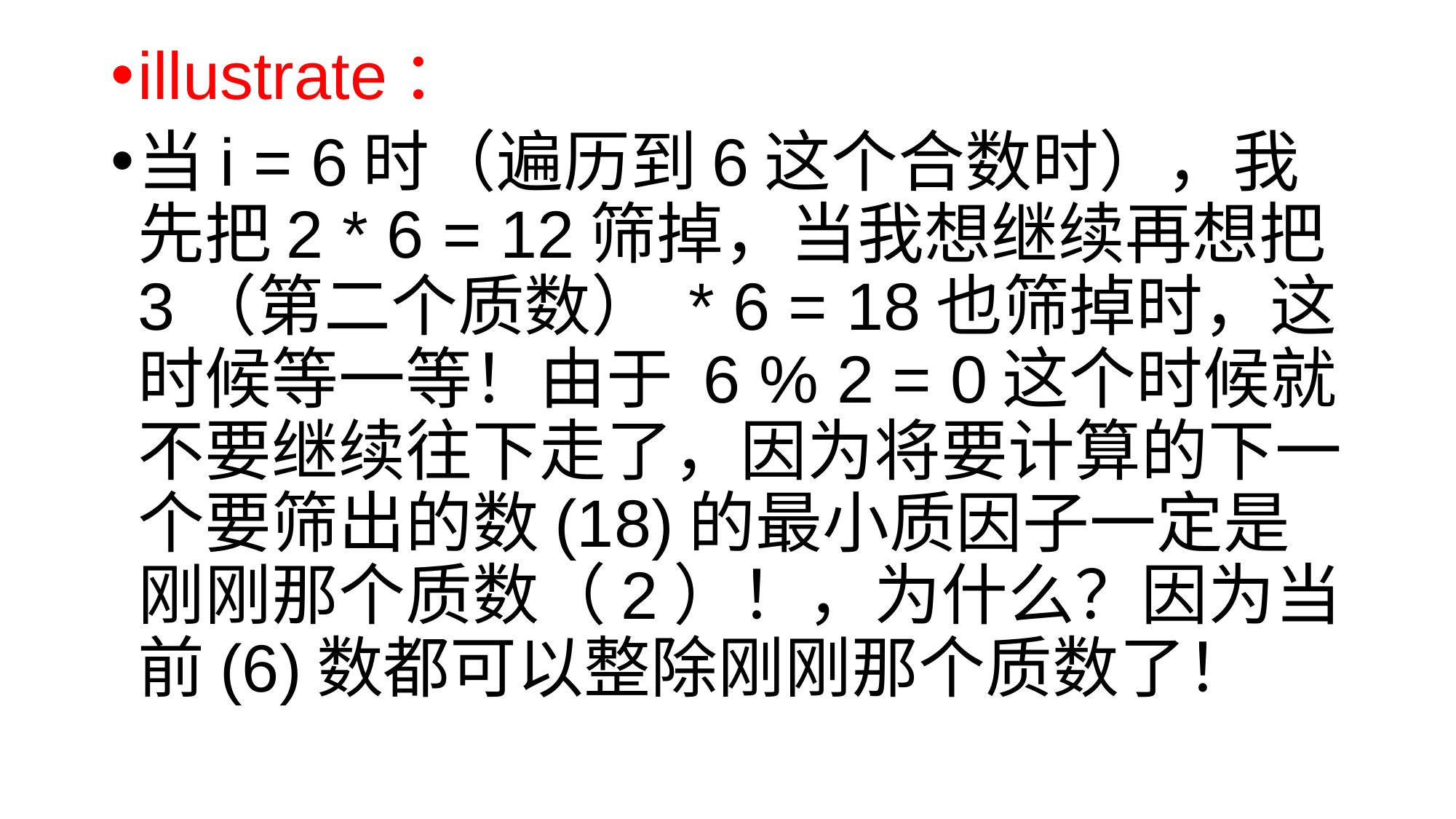

illustrate：
当i = 6时（遍历到6这个合数时），我先把2 * 6 = 12筛掉，当我想继续再想把3（第二个质数） * 6 = 18也筛掉时，这时候等一等！由于 6 % 2 = 0这个时候就不要继续往下走了，因为将要计算的下一个要筛出的数(18)的最小质因子一定是刚刚那个质数（2）！，为什么？因为当前(6)数都可以整除刚刚那个质数了！